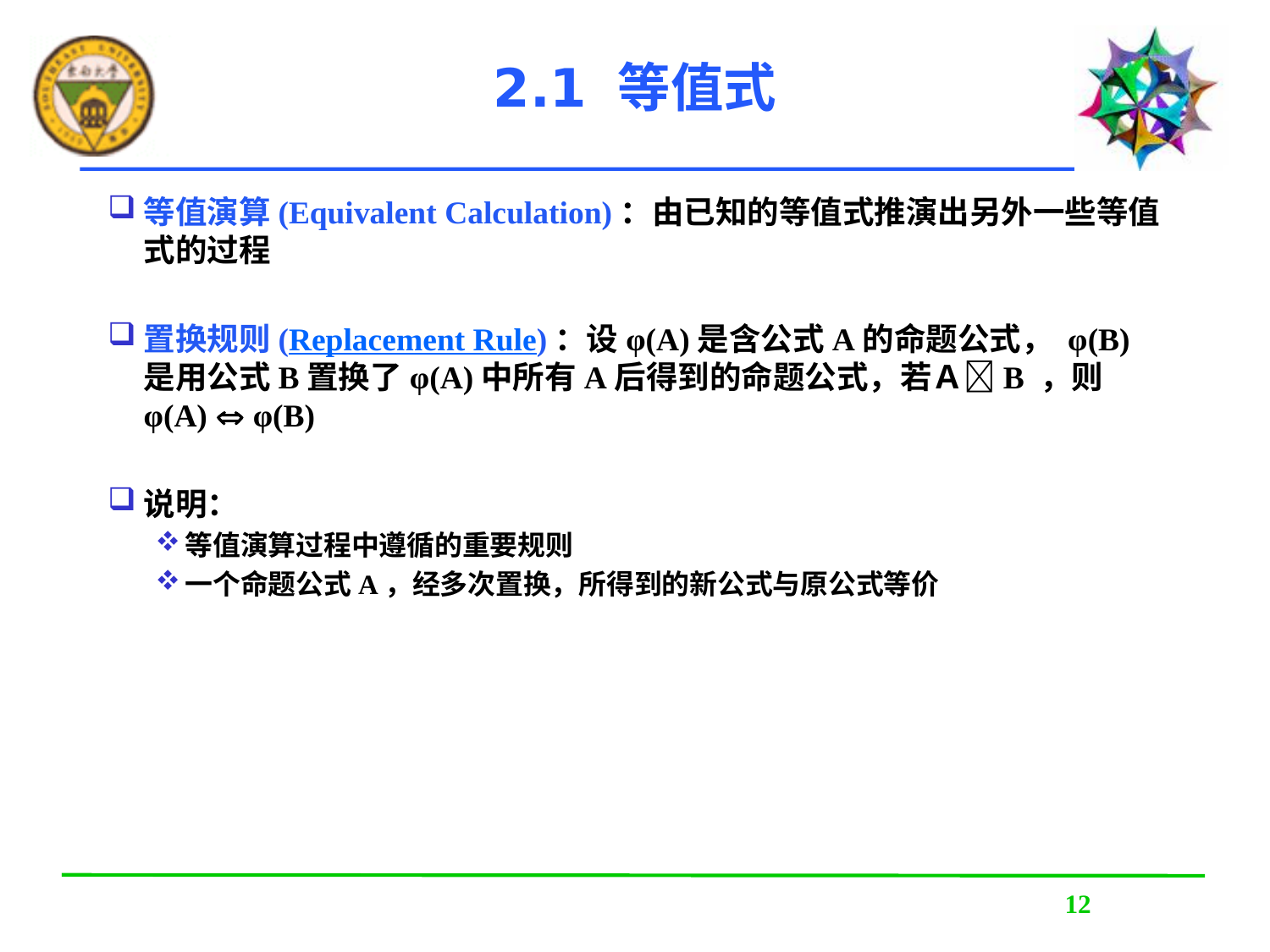

# 2.1 等值式
等值演算(Equivalent Calculation)：由已知的等值式推演出另外一些等值式的过程

置换规则(Replacement Rule)：设φ(A)是含公式A的命题公式， φ(B)是用公式B置换了φ(A)中所有A后得到的命题公式，若Ａ⇔B ，则φ(A) ⇔ φ(B)

说明：
等值演算过程中遵循的重要规则
一个命题公式A，经多次置换，所得到的新公式与原公式等价